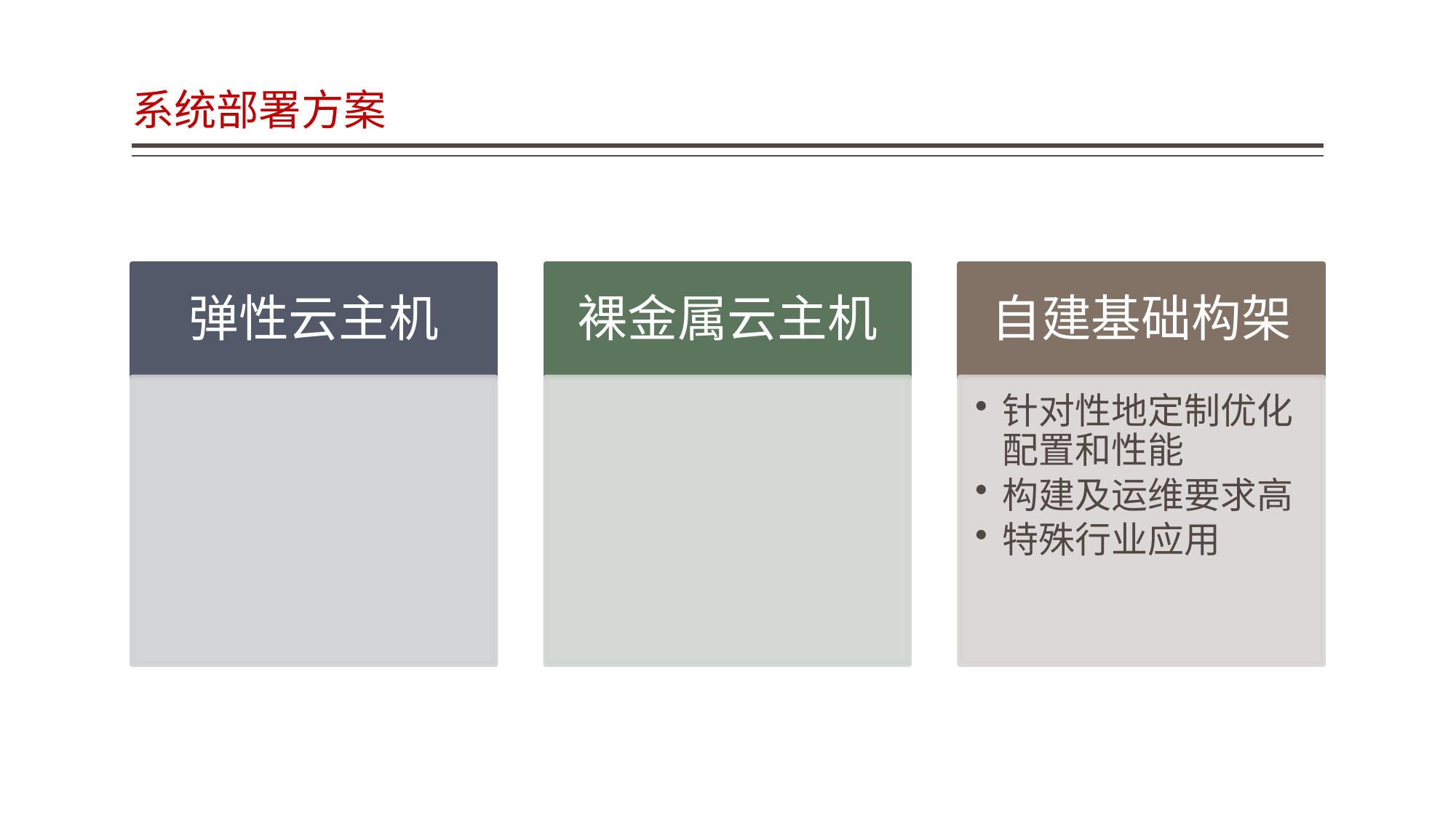

# 系统部署方案
弹性云主机

裸金属云主机

自建基础构架
针对性地定制优化配置和性能
构建及运维要求高
特殊行业应用